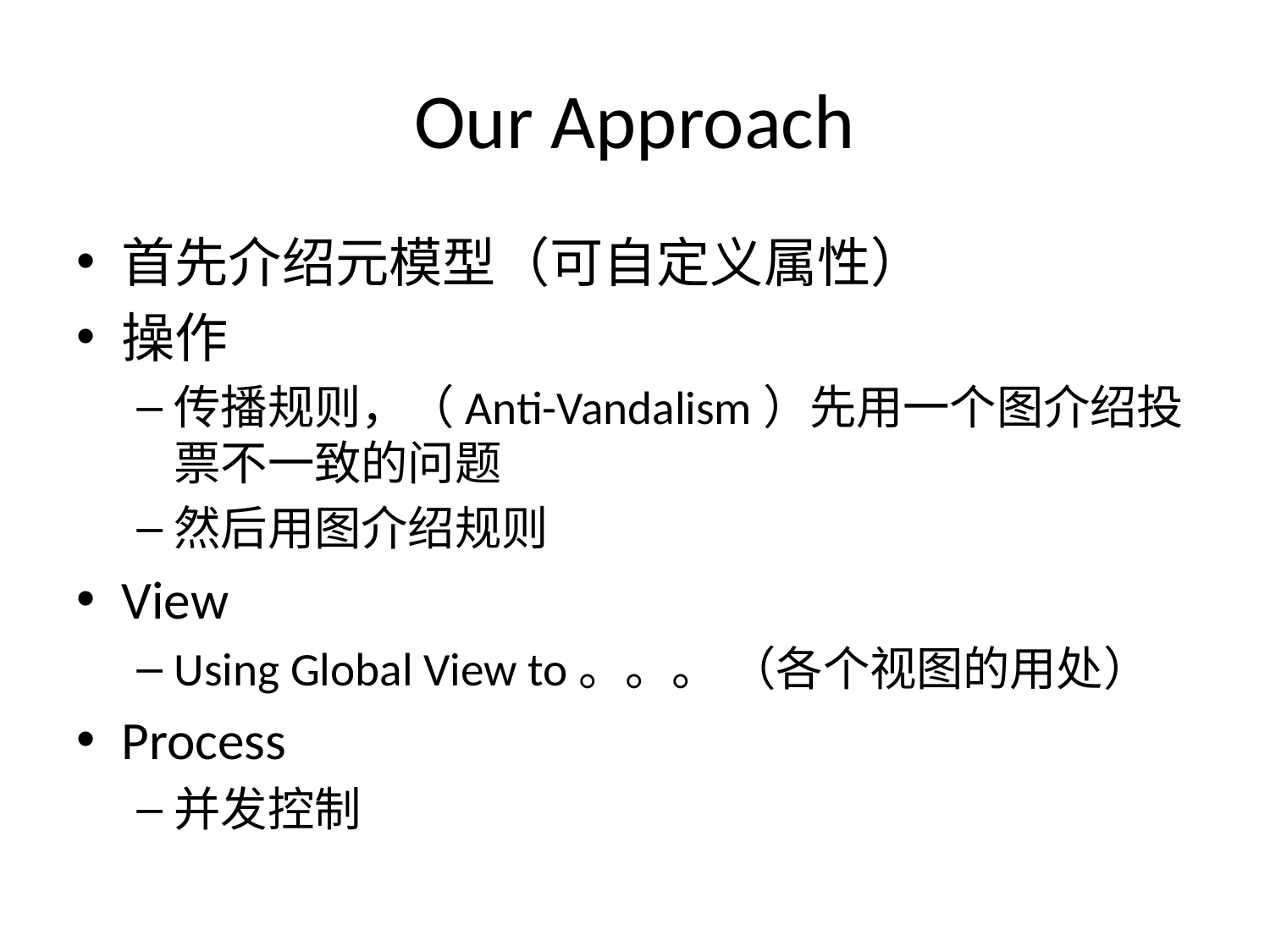

# Our Approach
首先介绍元模型（可自定义属性）
操作
传播规则，（Anti-Vandalism）先用一个图介绍投票不一致的问题
然后用图介绍规则
View
Using Global View to。。。 （各个视图的用处）
Process
并发控制